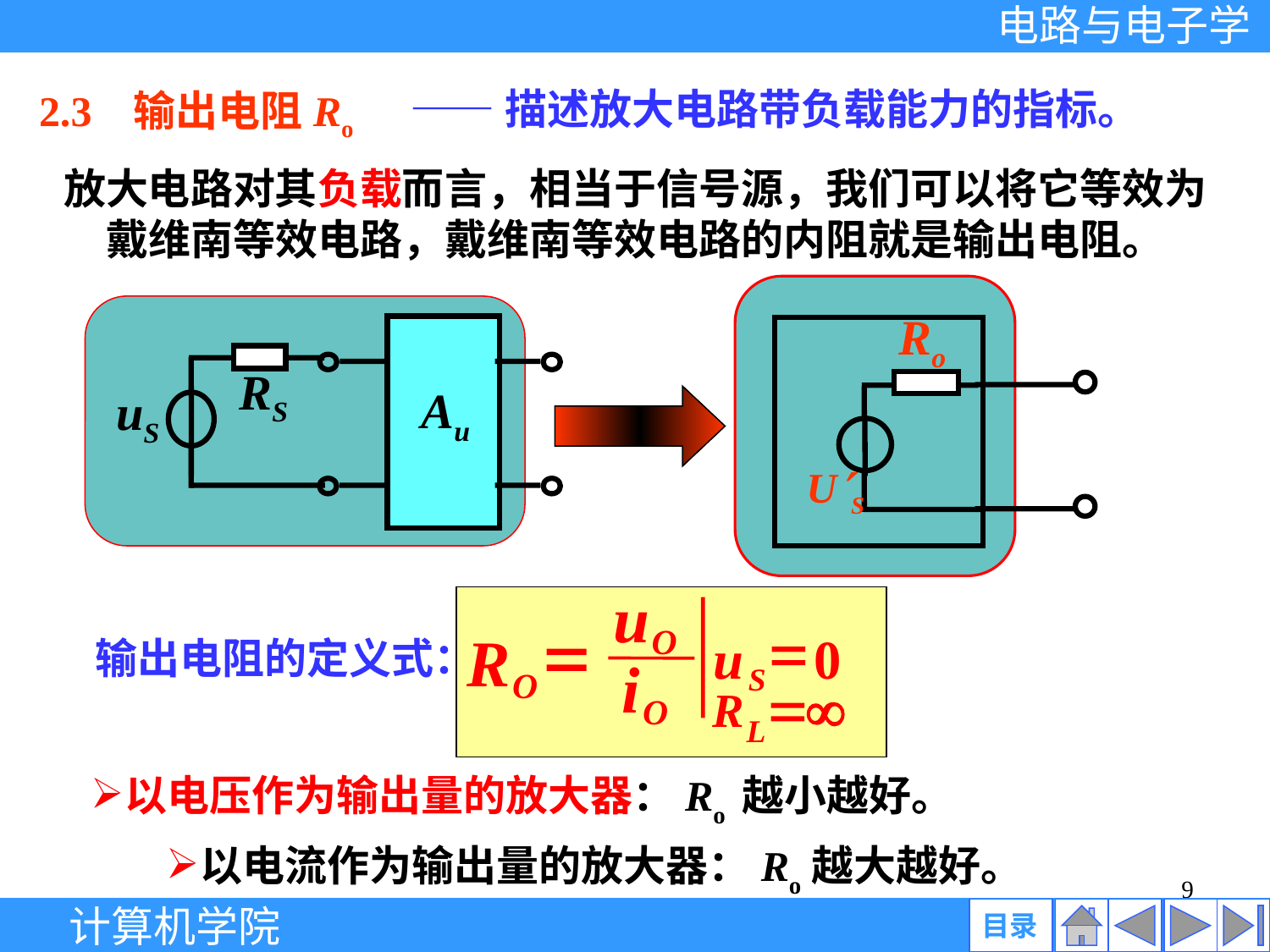

——描述放大电路带负载能力的指标。
2.3   输出电阻Ro
放大电路对其负载而言，相当于信号源，我们可以将它等效为戴维南等效电路，戴维南等效电路的内阻就是输出电阻。

Ro

U′S

uS
RS

Au

u

=
=
u
0
S
O
R
i

O
=
∞
R
L
O

输出电阻的定义式：
以电压作为输出量的放大器：Ro 越小越好。
以电流作为输出量的放大器：Ro越大越好。